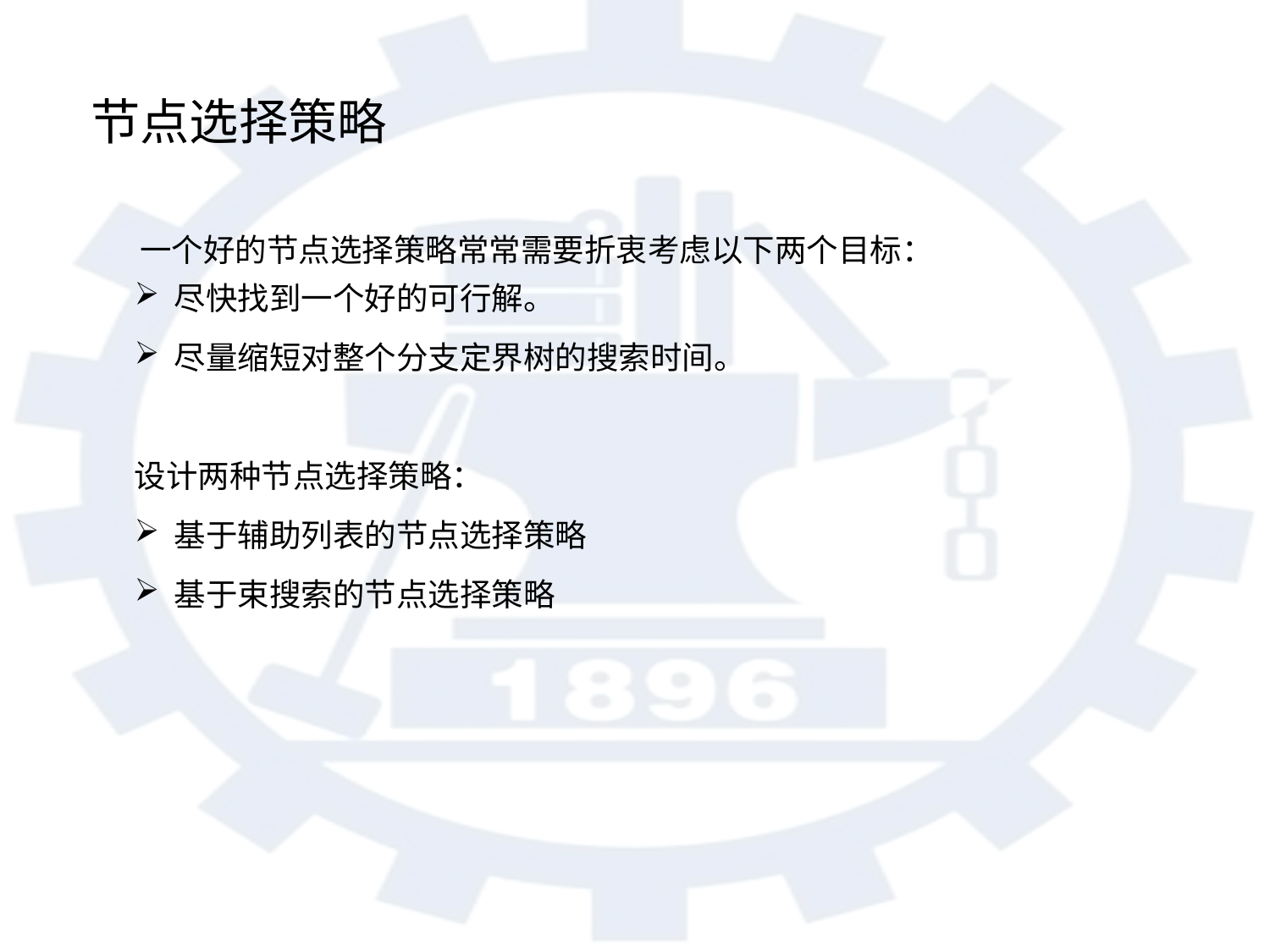

节点选择策略
一个好的节点选择策略常常需要折衷考虑以下两个目标：
尽快找到一个好的可行解。
尽量缩短对整个分支定界树的搜索时间。

设计两种节点选择策略：
基于辅助列表的节点选择策略
基于束搜索的节点选择策略